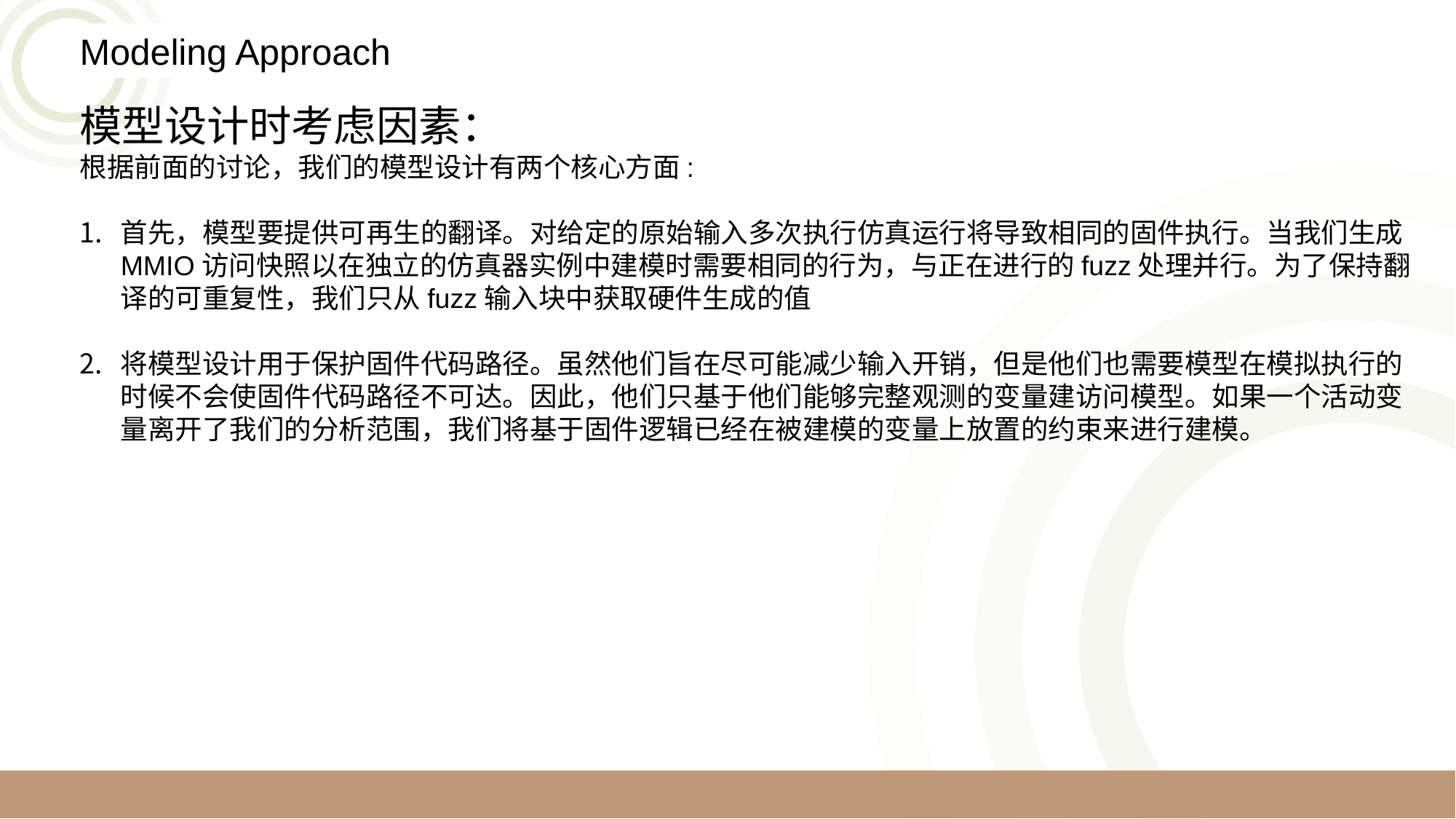

Modeling Approach

模型设计时考虑因素：
根据前面的讨论，我们的模型设计有两个核心方面:

首先，模型要提供可再生的翻译。对给定的原始输入多次执行仿真运行将导致相同的固件执行。当我们生成MMIO访问快照以在独立的仿真器实例中建模时需要相同的行为，与正在进行的fuzz处理并行。为了保持翻译的可重复性，我们只从fuzz输入块中获取硬件生成的值

将模型设计用于保护固件代码路径。虽然他们旨在尽可能减少输入开销，但是他们也需要模型在模拟执行的时候不会使固件代码路径不可达。因此，他们只基于他们能够完整观测的变量建访问模型。如果一个活动变量离开了我们的分析范围，我们将基于固件逻辑已经在被建模的变量上放置的约束来进行建模。